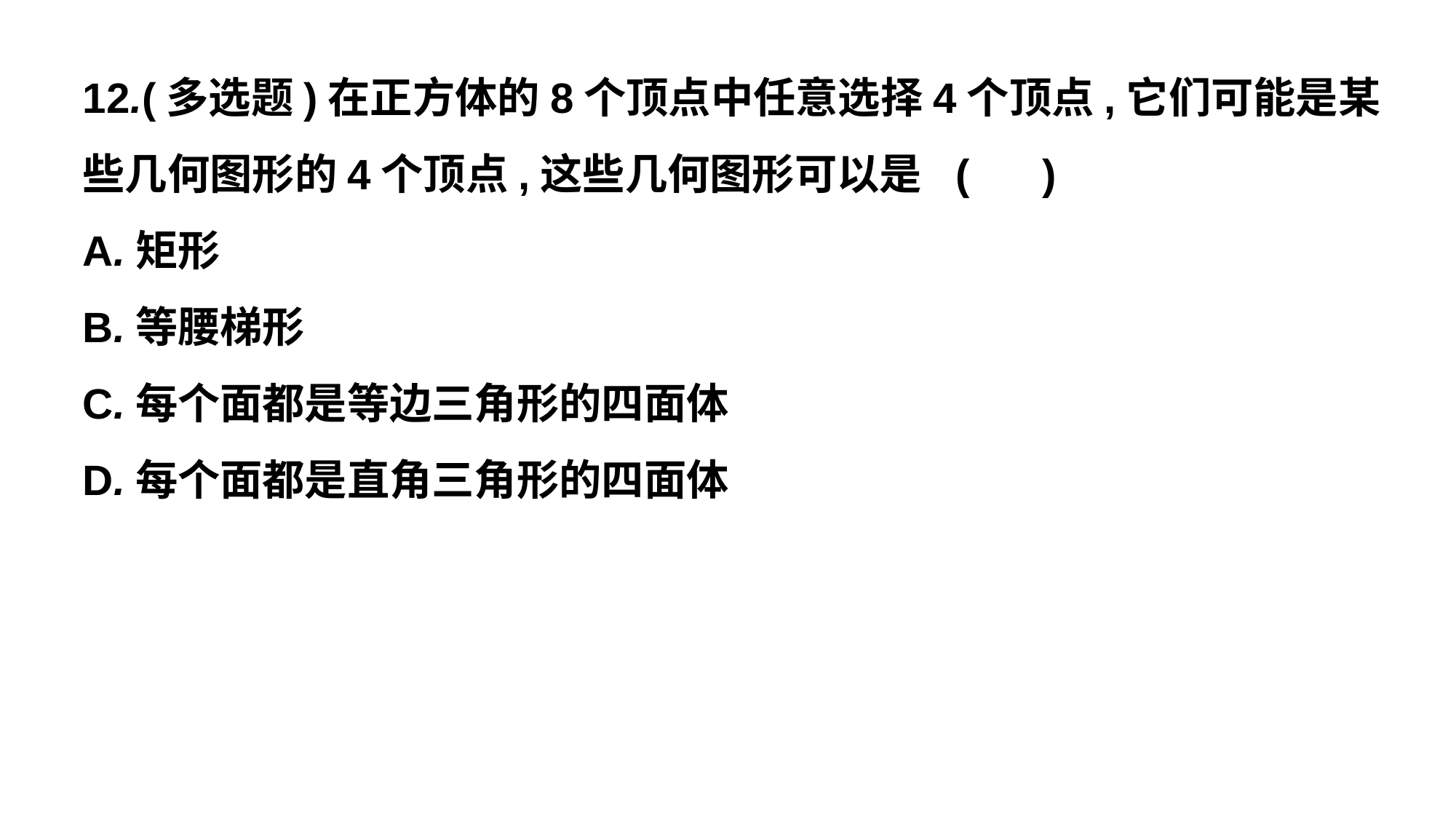

12.(多选题)在正方体的8个顶点中任意选择4个顶点,它们可能是某些几何图形的4个顶点,这些几何图形可以是	(　 )
A.矩形
B.等腰梯形
C.每个面都是等边三角形的四面体
D.每个面都是直角三角形的四面体